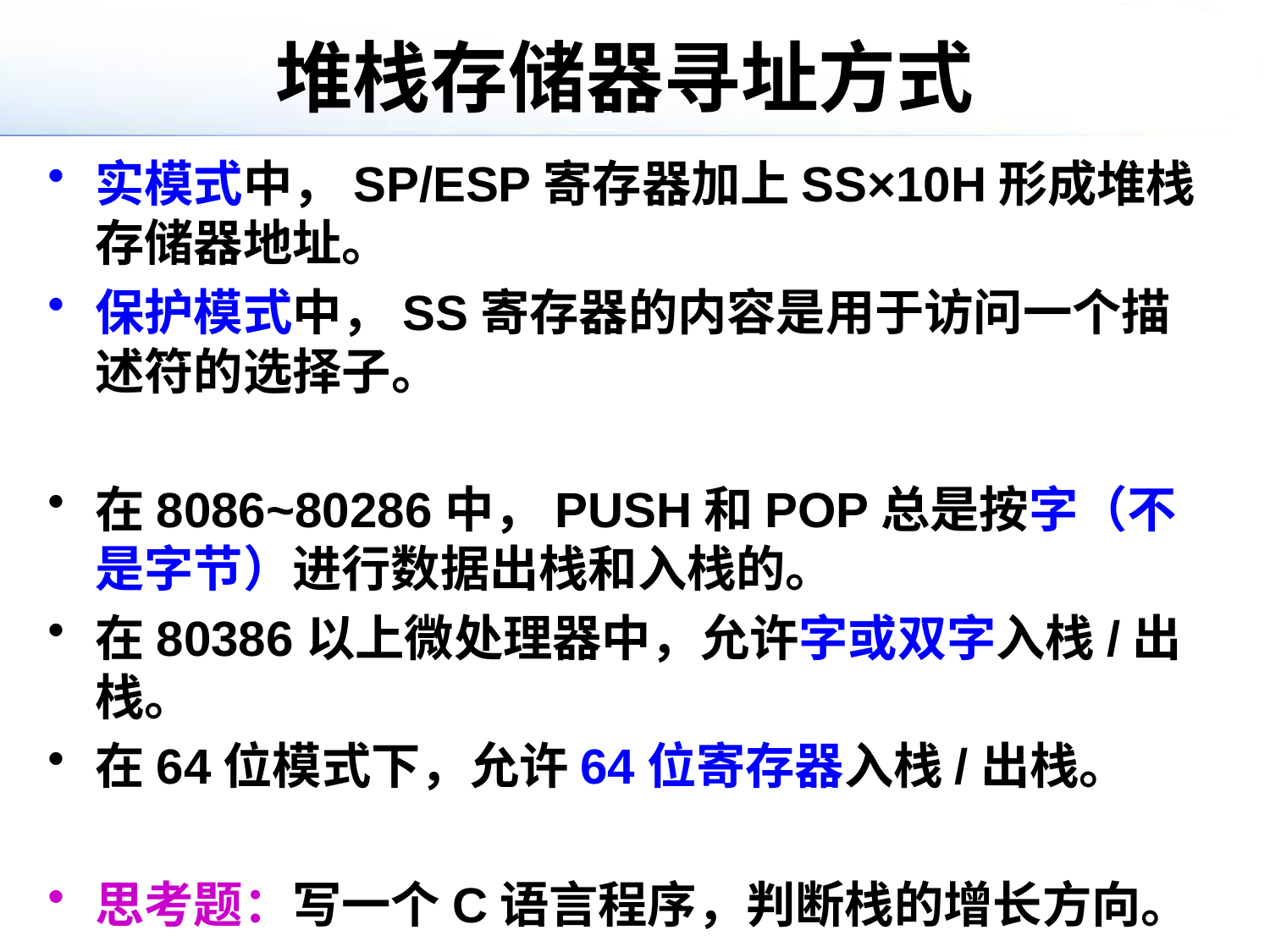

# 堆栈存储器寻址方式
实模式中，SP/ESP寄存器加上SS×10H形成堆栈存储器地址。
保护模式中，SS寄存器的内容是用于访问一个描述符的选择子。

在8086~80286中，PUSH和POP总是按字（不是字节）进行数据出栈和入栈的。
在80386以上微处理器中，允许字或双字入栈/出栈。
在64位模式下，允许64位寄存器入栈/出栈。

思考题：写一个C语言程序，判断栈的增长方向。